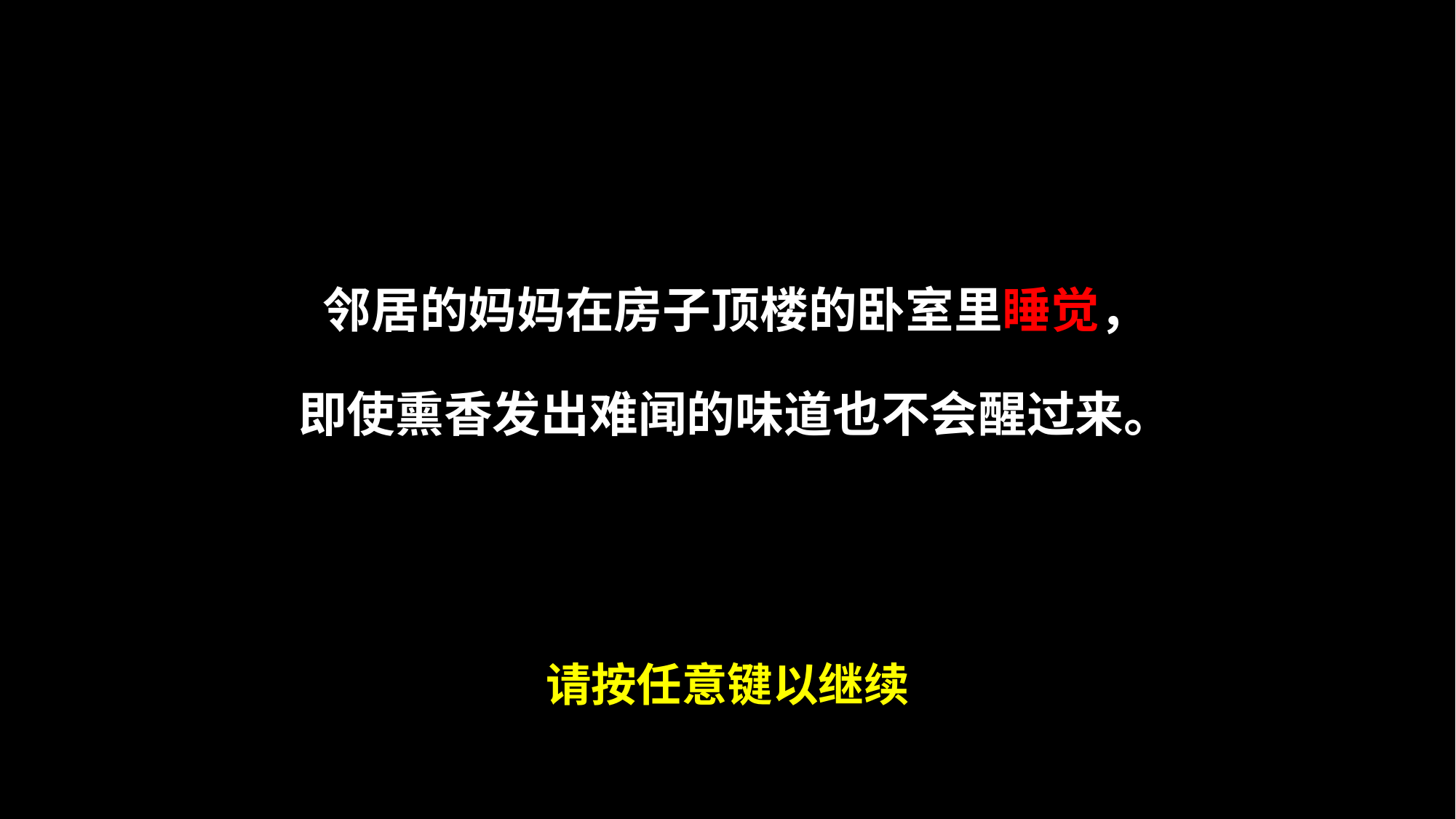

# 邻居的妈妈在房子顶楼的卧室里睡觉， 即使熏香发出难闻的味道也不会醒过来。
请按任意键以继续